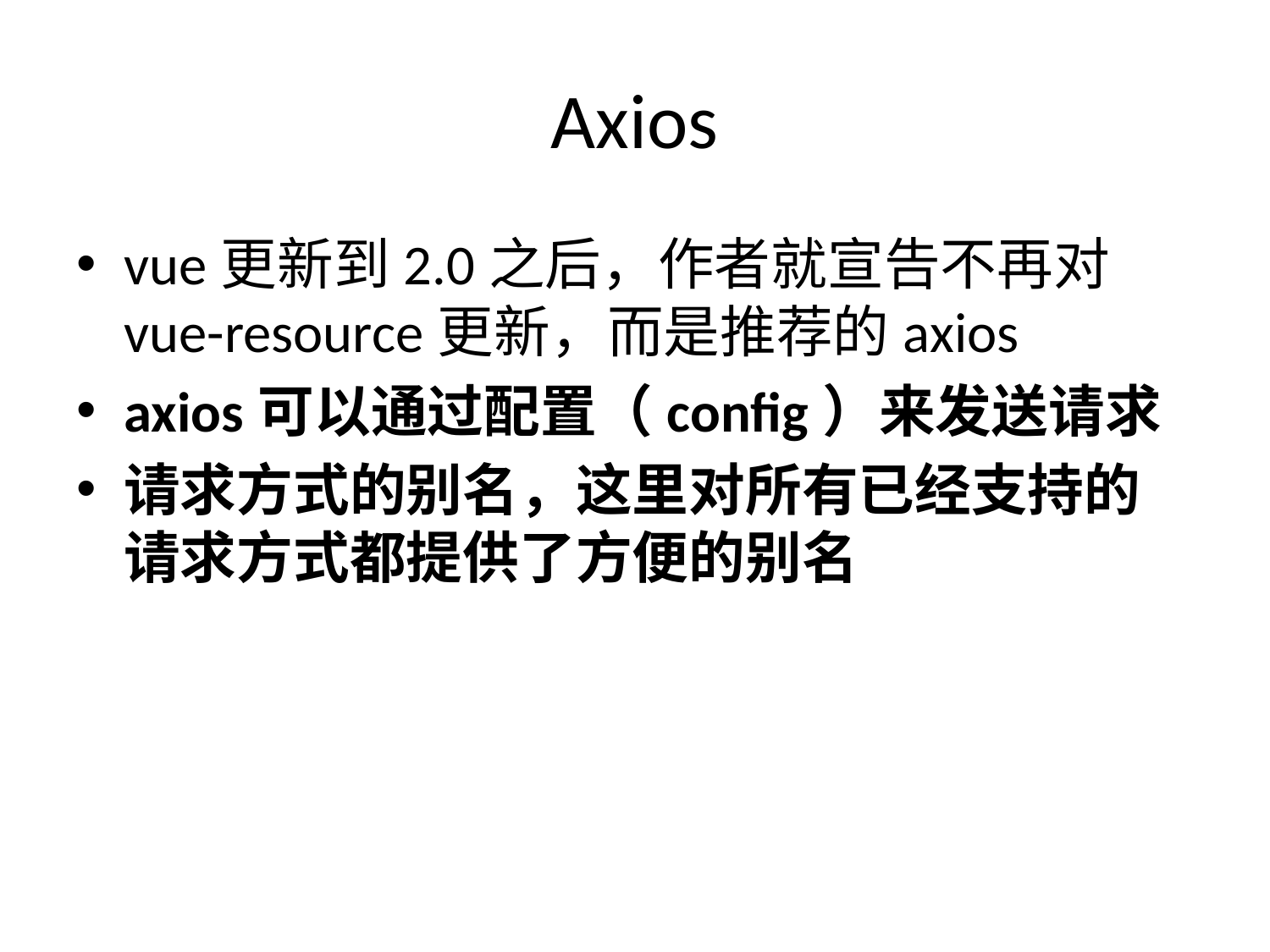

# Axios
vue更新到2.0之后，作者就宣告不再对vue-resource更新，而是推荐的axios
axios可以通过配置（config）来发送请求
请求方式的别名，这里对所有已经支持的请求方式都提供了方便的别名